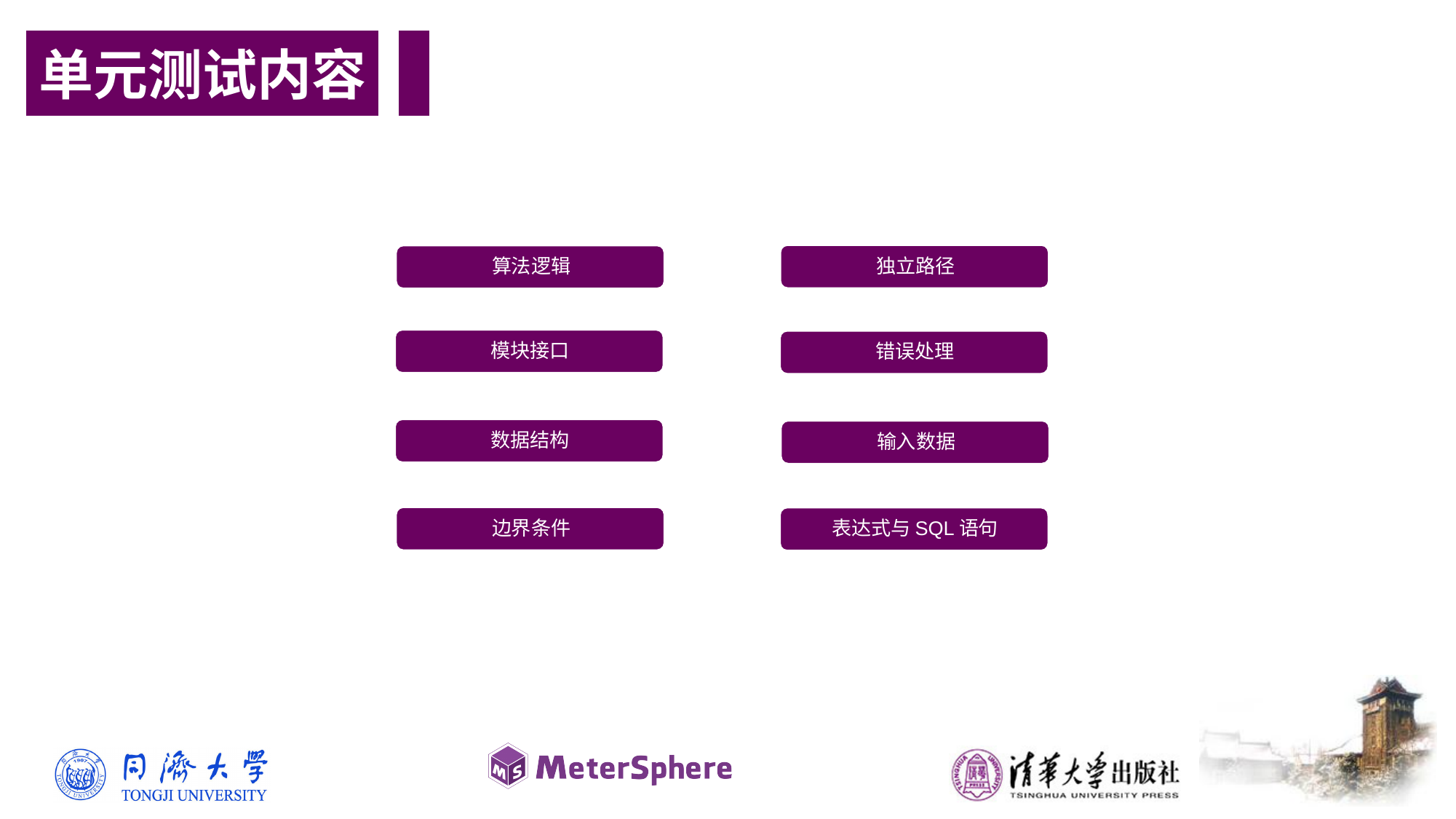

单元测试内容
算法逻辑
模块接口
数据结构
边界条件
独立路径
错误处理
输入数据
表达式与SQL语句